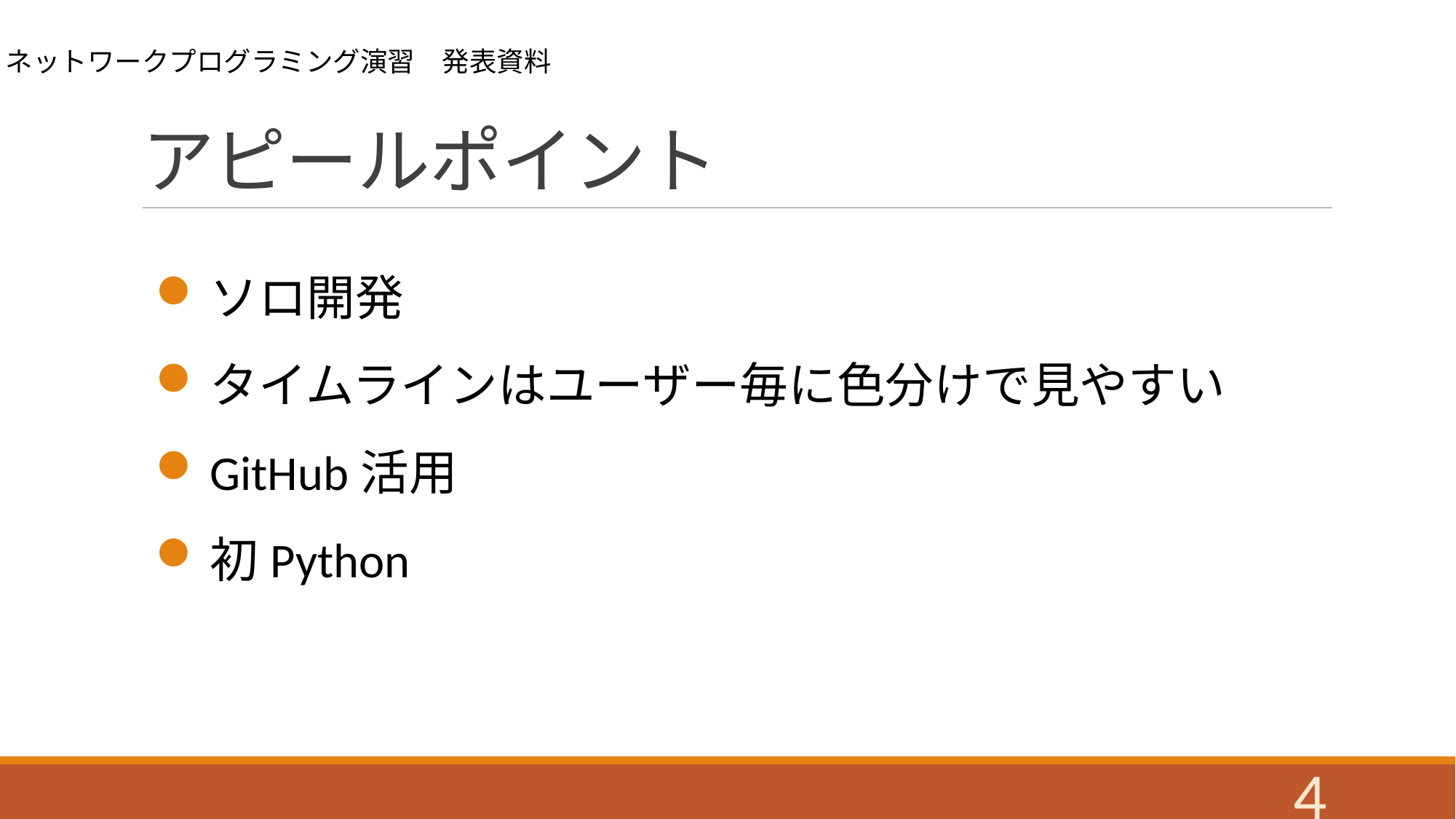

# アピールポイント
ソロ開発
タイムラインはユーザー毎に色分けで見やすい
GitHub活用
初Python

4